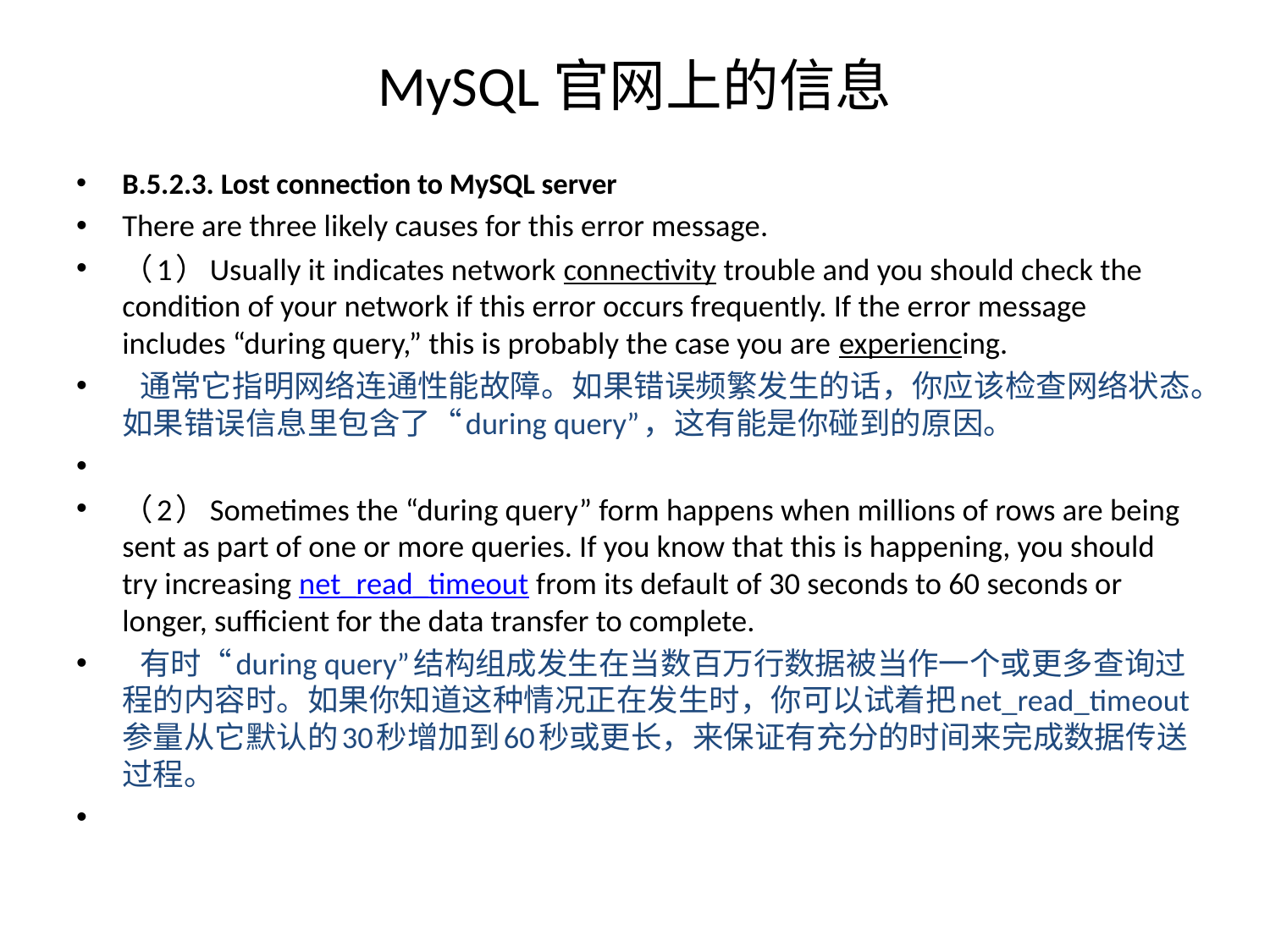

# MySQL官网上的信息
B.5.2.3. Lost connection to MySQL server
There are three likely causes for this error message.
（1）Usually it indicates network connectivity trouble and you should check the condition of your network if this error occurs frequently. If the error message includes “during query,” this is probably the case you are experiencing.
  通常它指明网络连通性能故障。如果错误频繁发生的话，你应该检查网络状态。如果错误信息里包含了“during query”，这有能是你碰到的原因。

（2）Sometimes the “during query” form happens when millions of rows are being sent as part of one or more queries. If you know that this is happening, you should try increasing net_read_timeout from its default of 30 seconds to 60 seconds or longer, sufficient for the data transfer to complete.
  有时“during query”结构组成发生在当数百万行数据被当作一个或更多查询过程的内容时。如果你知道这种情况正在发生时，你可以试着把net_read_timeout参量从它默认的30秒增加到60秒或更长，来保证有充分的时间来完成数据传送过程。